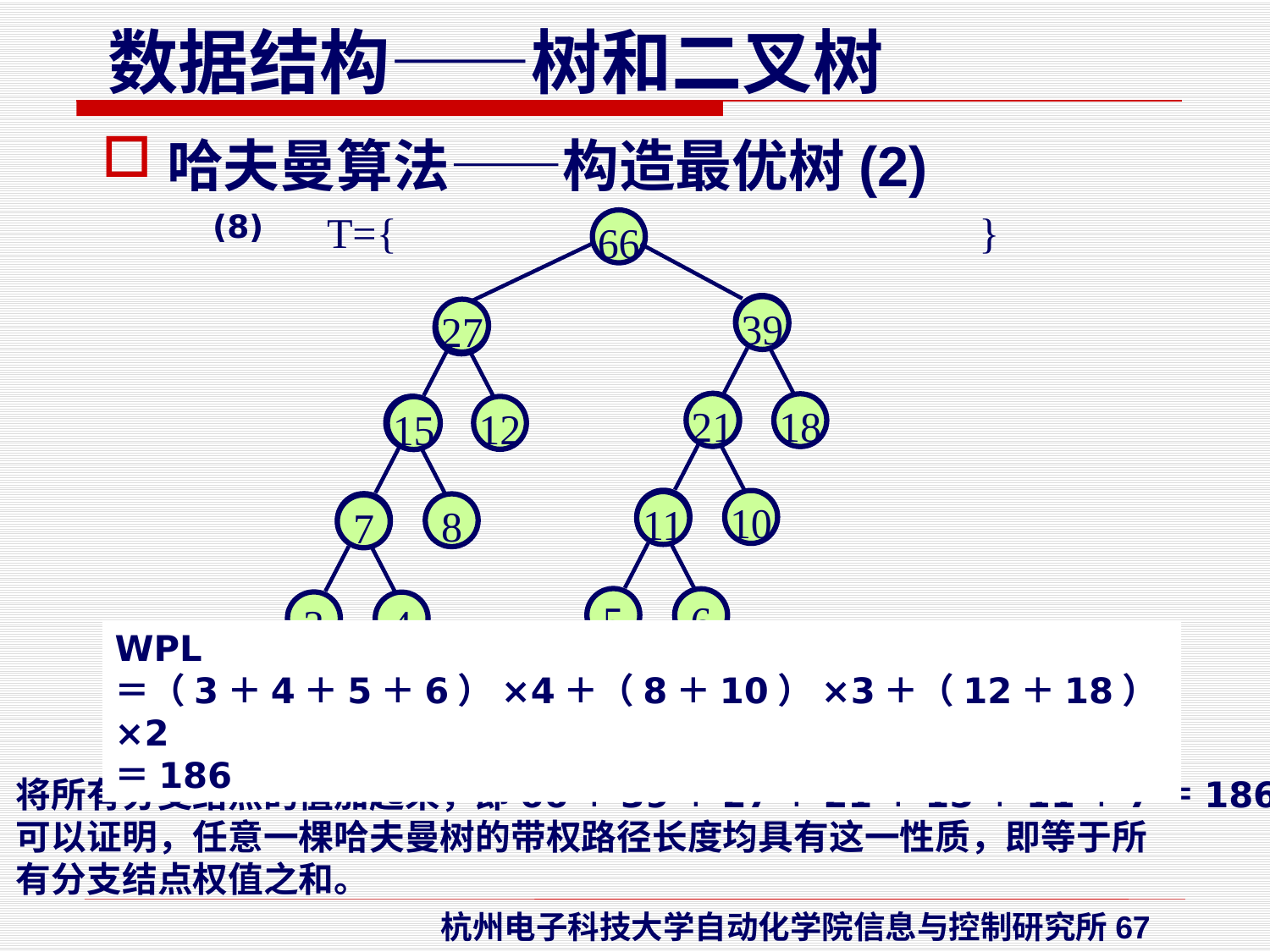

哈夫曼算法——构造最优树(2)

(8)
T={                                                       }
66

6
39

21
18
21

3
10
11

5
6
27

3
12
15

3
8
7

3
4
5
WPL
＝（3＋4＋5＋6）×4＋（8＋10）×3＋（12＋18）×2
＝186
将所有分支结点的值加起来，即66＋39＋27＋21＋15＋11＋7＝186
可以证明，任意一棵哈夫曼树的带权路径长度均具有这一性质，即等于所
有分支结点权值之和。